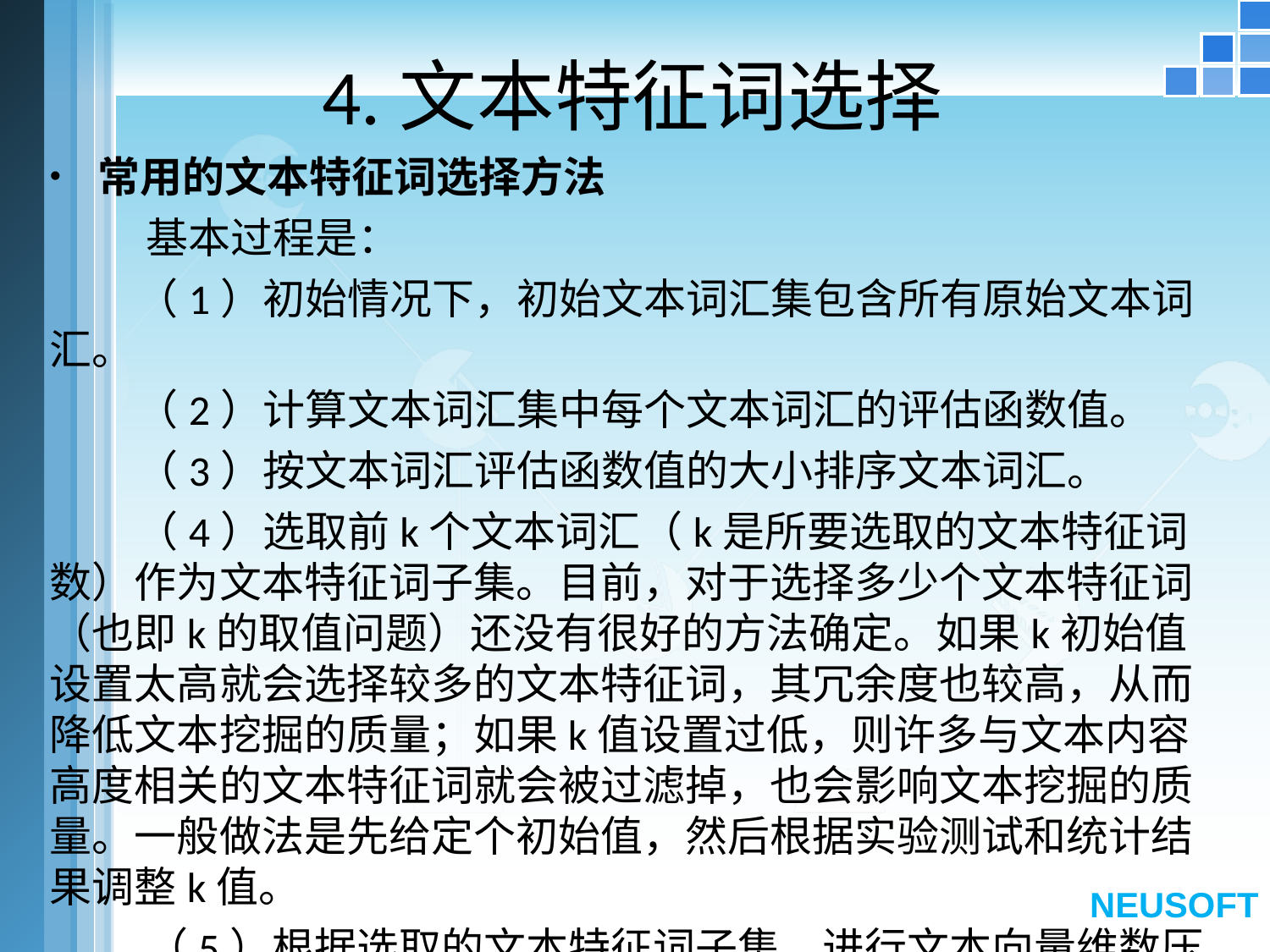

# 4.文本特征词选择
 常用的文本特征词选择方法
         基本过程是：
        （1）初始情况下，初始文本词汇集包含所有原始文本词汇。
        （2）计算文本词汇集中每个文本词汇的评估函数值。
        （3）按文本词汇评估函数值的大小排序文本词汇。
        （4）选取前k个文本词汇（k是所要选取的文本特征词数）作为文本特征词子集。目前，对于选择多少个文本特征词（也即k的取值问题）还没有很好的方法确定。如果k初始值设置太高就会选择较多的文本特征词，其冗余度也较高，从而降低文本挖掘的质量；如果k值设置过低，则许多与文本内容高度相关的文本特征词就会被过滤掉，也会影响文本挖掘的质量。一般做法是先给定个初始值，然后根据实验测试和统计结果调整k值。
         （5）根据选取的文本特征词子集，进行文本向量维数压缩，简化文本向量的表示。